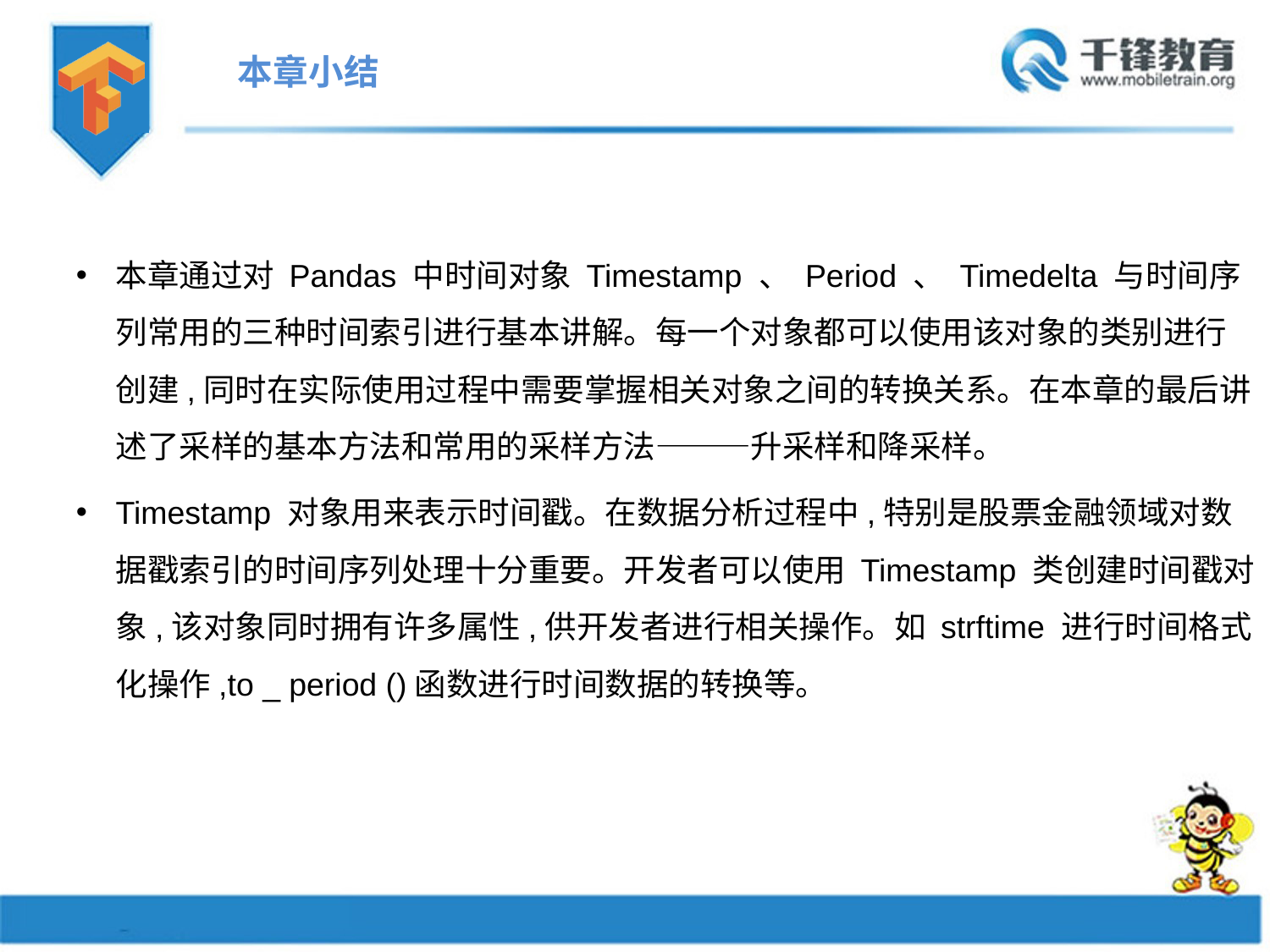

本章小结
本章通过对 Pandas 中时间对象 Timestamp 、 Period 、 Timedelta 与时间序列常用的三种时间索引进行基本讲解。每一个对象都可以使用该对象的类别进行创建,同时在实际使用过程中需要掌握相关对象之间的转换关系。在本章的最后讲述了采样的基本方法和常用的采样方法———升采样和降采样。
Timestamp 对象用来表示时间戳。在数据分析过程中,特别是股票金融领域对数据戳索引的时间序列处理十分重要。开发者可以使用 Timestamp 类创建时间戳对象,该对象同时拥有许多属性,供开发者进行相关操作。如 strftime 进行时间格式化操作,to _ period ()函数进行时间数据的转换等。